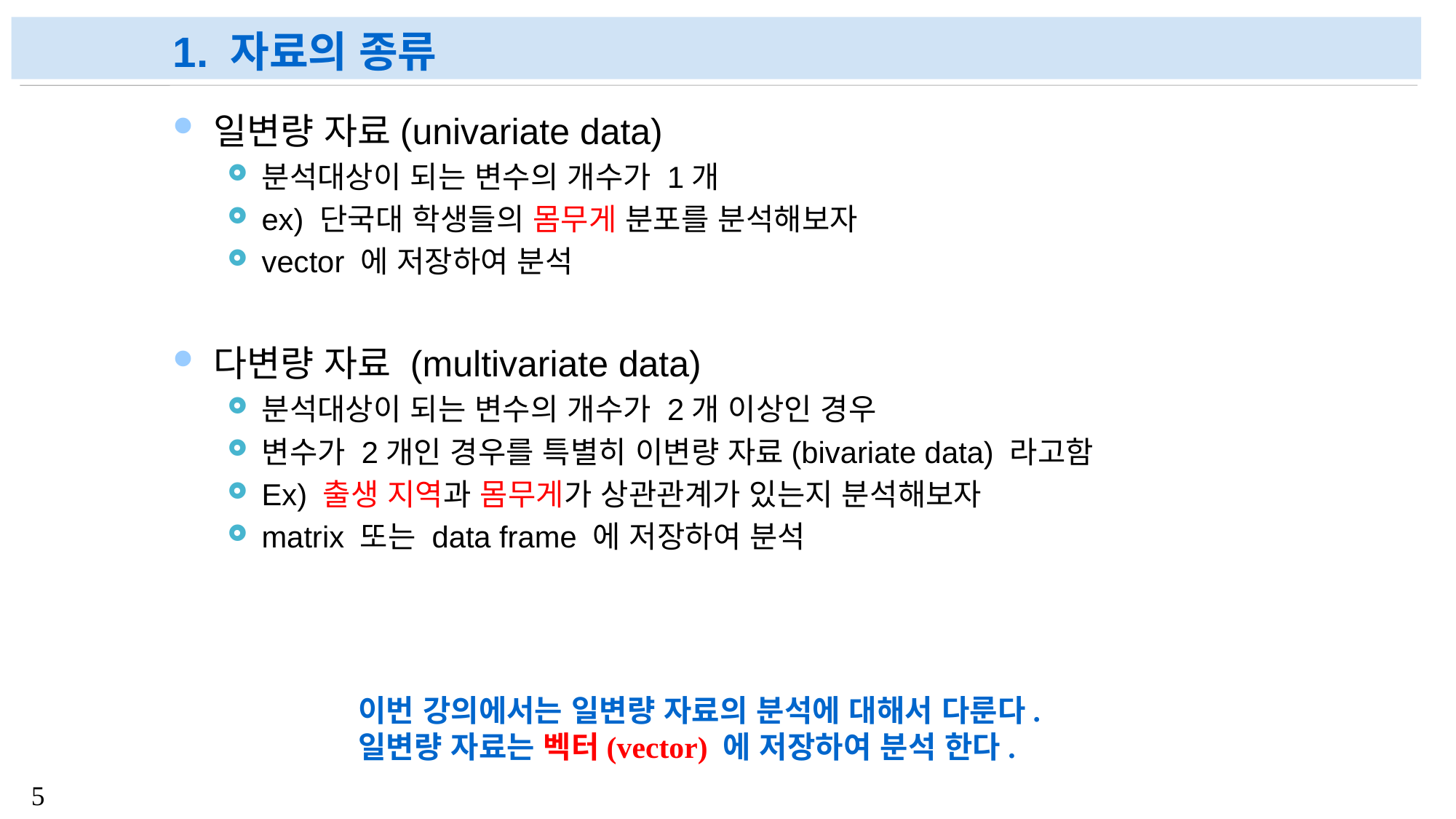

# 1. 자료의 종류
일변량 자료(univariate data)
분석대상이 되는 변수의 개수가 1개
ex) 단국대 학생들의 몸무게 분포를 분석해보자
vector 에 저장하여 분석

다변량 자료 (multivariate data)
분석대상이 되는 변수의 개수가 2개 이상인 경우
변수가 2개인 경우를 특별히 이변량 자료(bivariate data) 라고함
Ex) 출생 지역과 몸무게가 상관관계가 있는지 분석해보자
matrix 또는 data frame 에 저장하여 분석
이번 강의에서는 일변량 자료의 분석에 대해서 다룬다.
일변량 자료는 벡터(vector) 에 저장하여 분석 한다.